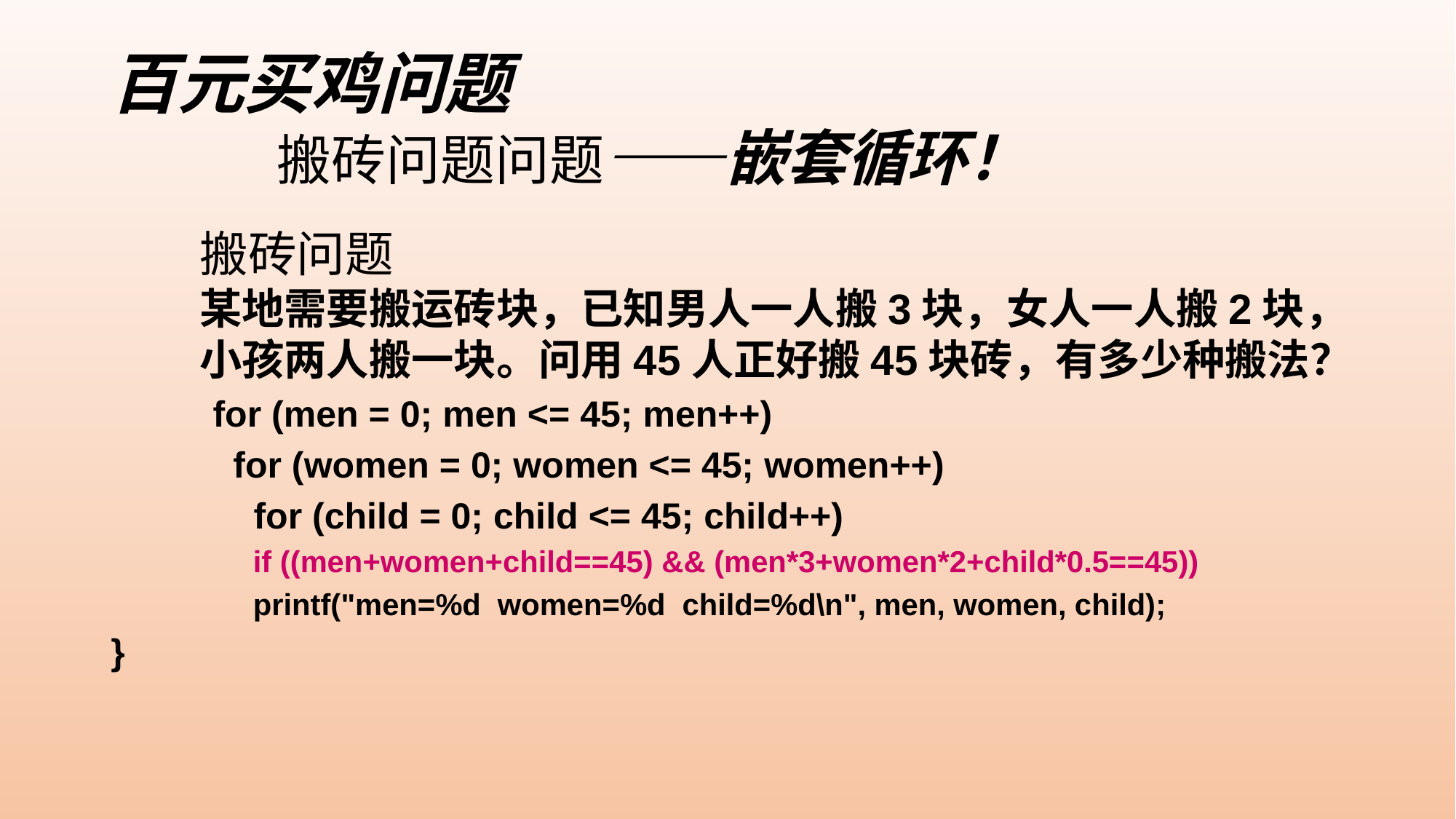

# 百元买鸡问题 搬砖问题问题——嵌套循环！
搬砖问题
某地需要搬运砖块，已知男人一人搬3块，女人一人搬2块，小孩两人搬一块。问用45人正好搬45块砖，有多少种搬法？
          for (men = 0; men <= 45; men++)
            for (women = 0; women <= 45; women++)
              for (child = 0; child <= 45; child++)
                 if ((men+women+child==45) && (men*3+women*2+child*0.5==45))
                 printf("men=%d  women=%d  child=%d\n", men, women, child);
}